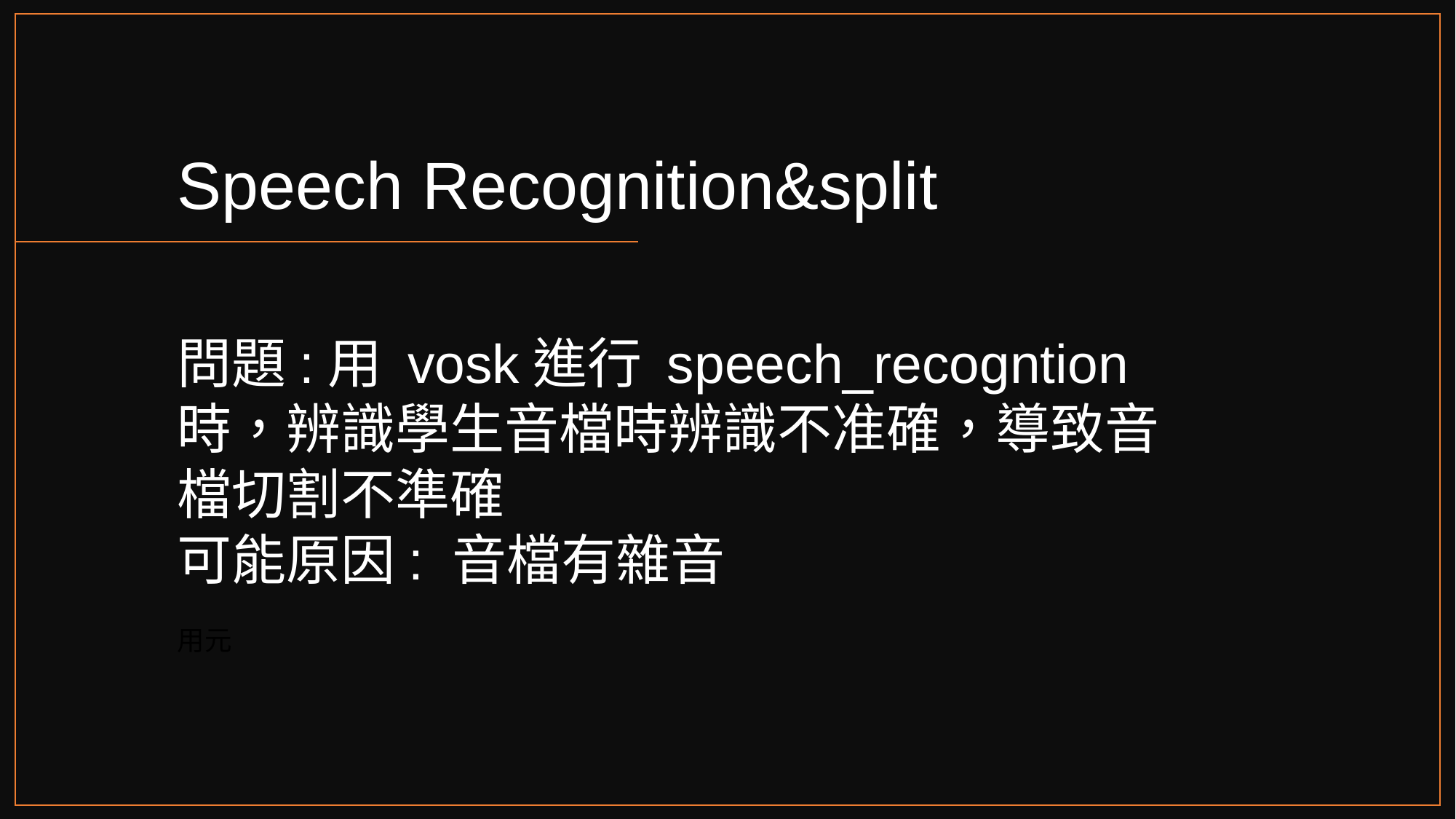

# Speech Recognition&split
問題:用 vosk進行 speech_recogntion時，辨識學生音檔時辨識不准確，導致音檔切割不準確
可能原因: 音檔有雜音

用元